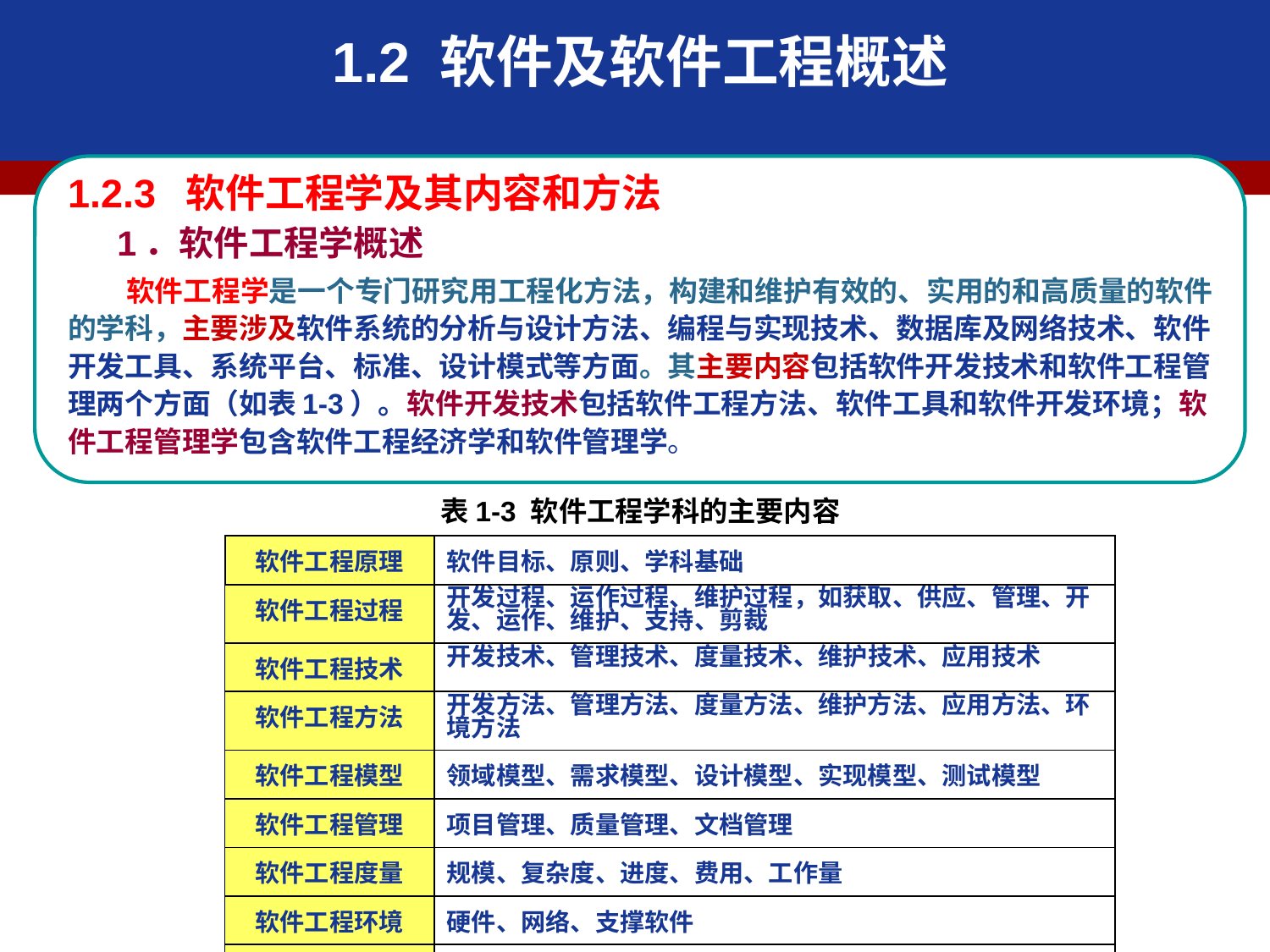

1.2 软件及软件工程概述
1.2.3  软件工程学及其内容和方法
      1．软件工程学概述
        软件工程学是一个专门研究用工程化方法，构建和维护有效的、实用的和高质量的软件的学科，主要涉及软件系统的分析与设计方法、编程与实现技术、数据库及网络技术、软件开发工具、系统平台、标准、设计模式等方面。其主要内容包括软件开发技术和软件工程管理两个方面（如表1-3）。软件开发技术包括软件工程方法、软件工具和软件开发环境；软件工程管理学包含软件工程经济学和软件管理学。
表1-3 软件工程学科的主要内容
| 软件工程原理 | 软件目标、原则、学科基础 |
| --- | --- |
| 软件工程过程 | 开发过程、运作过程、维护过程，如获取、供应、管理、开发、运作、维护、支持、剪裁 |
| 软件工程技术 | 开发技术、管理技术、度量技术、维护技术、应用技术 |
| 软件工程方法 | 开发方法、管理方法、度量方法、维护方法、应用方法、环境方法 |
| 软件工程模型 | 领域模型、需求模型、设计模型、实现模型、测试模型 |
| 软件工程管理 | 项目管理、质量管理、文档管理 |
| 软件工程度量 | 规模、复杂度、进度、费用、工作量 |
| 软件工程环境 | 硬件、网络、支撑软件 |
| 软件工程应用 | 应用软件工程基本原理、方法、技术解决特定领域问题 |